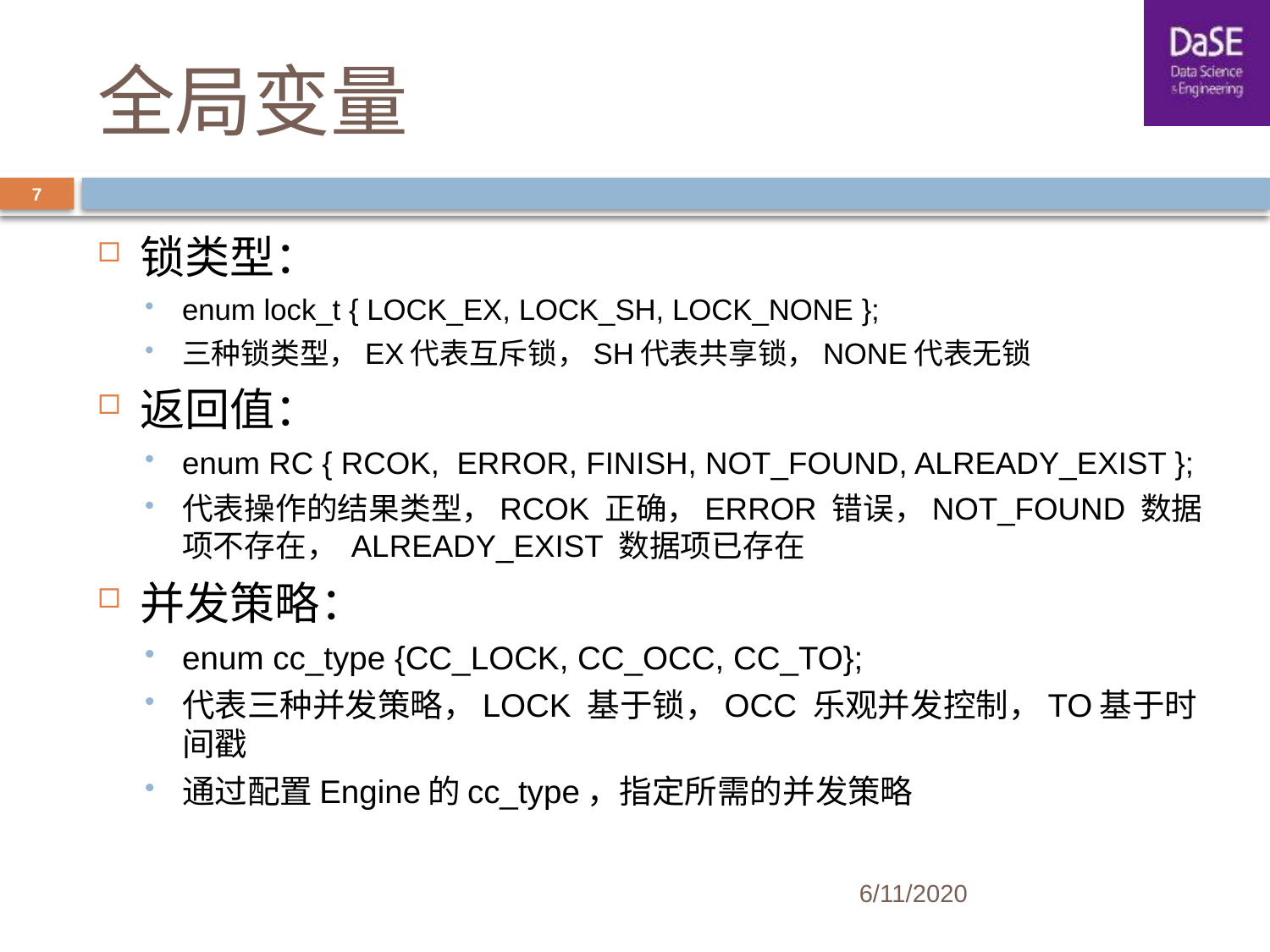

# 全局变量
7
锁类型：
enum lock_t { LOCK_EX, LOCK_SH, LOCK_NONE };
三种锁类型，EX代表互斥锁，SH代表共享锁，NONE代表无锁
返回值：
enum RC { RCOK,  ERROR, FINISH, NOT_FOUND, ALREADY_EXIST };
代表操作的结果类型，RCOK 正确，ERROR 错误，NOT_FOUND 数据项不存在， ALREADY_EXIST 数据项已存在
并发策略：
enum cc_type {CC_LOCK, CC_OCC, CC_TO};
代表三种并发策略，LOCK 基于锁，OCC 乐观并发控制，TO基于时间戳
通过配置Engine的cc_type，指定所需的并发策略
6/11/2020